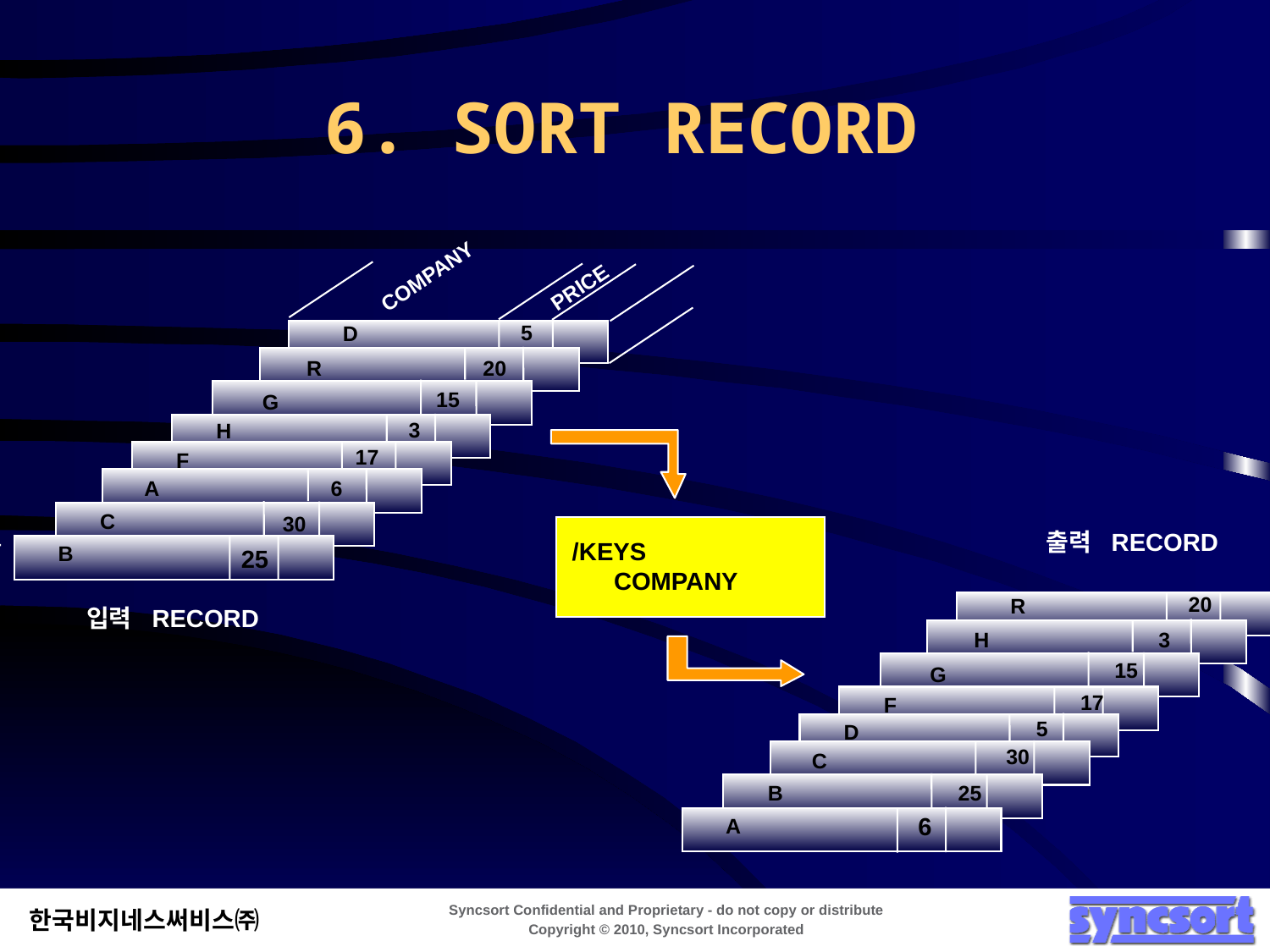

6. SORT RECORD
COMPANY

PRICE

B
5
D

R
20
15
G
3
H
17
F
6
A
C
30
B
25

/KEYS
      COMPANY
출력  RECORD
20
R

H
3
15
G
17
F
5
D
30
C
B
25
6
A
입력  RECORD